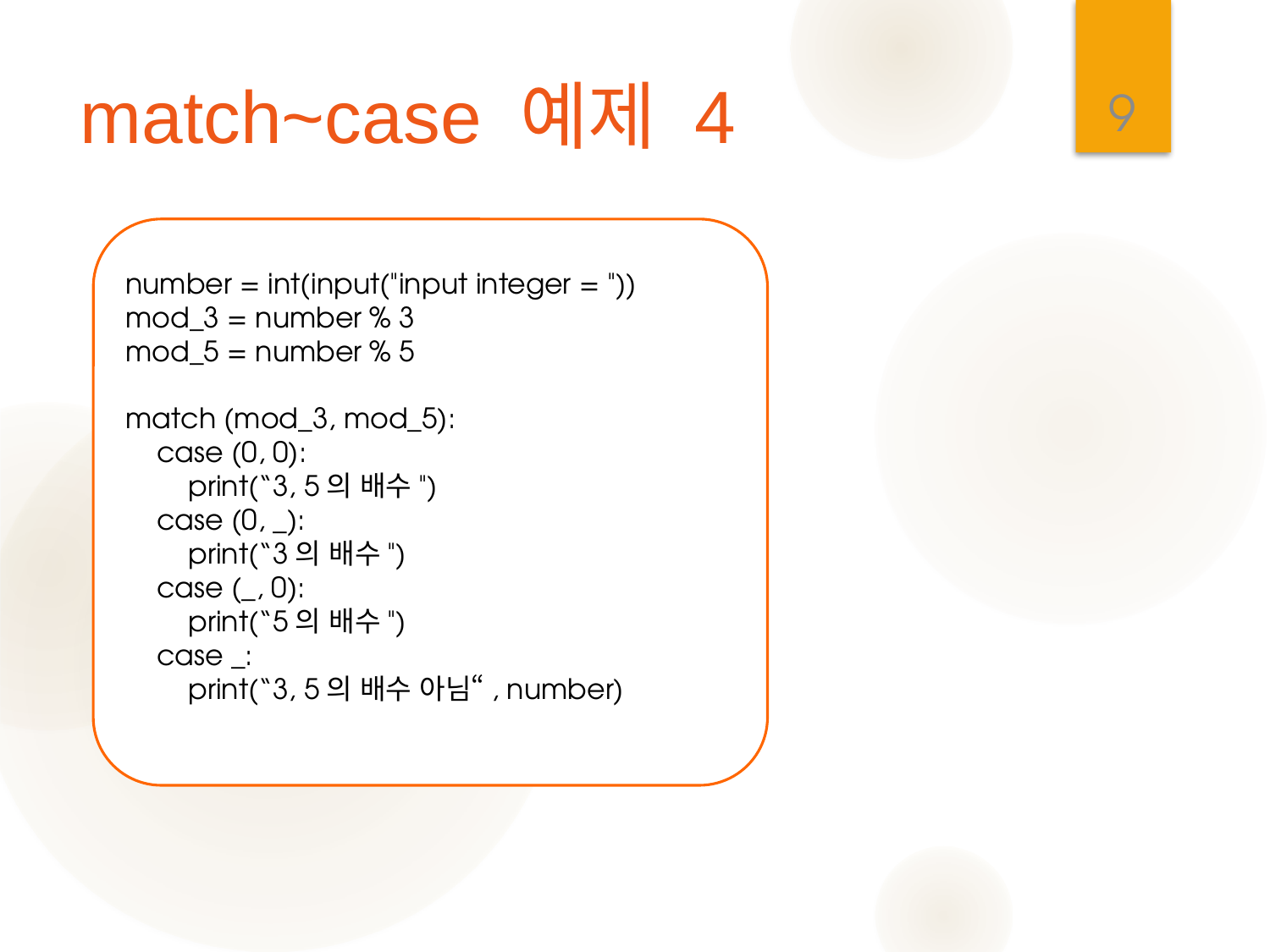

9
# match~case 예제 4

number = int(input("input integer = "))
mod_3 = number % 3
mod_5 = number % 5

match (mod_3, mod_5):
    case (0, 0):
        print(“3, 5의 배수")
    case (0, _):
        print(“3의 배수")
    case (_, 0):
        print(“5의 배수")
    case _:
        print(“3, 5의 배수 아님“, number)